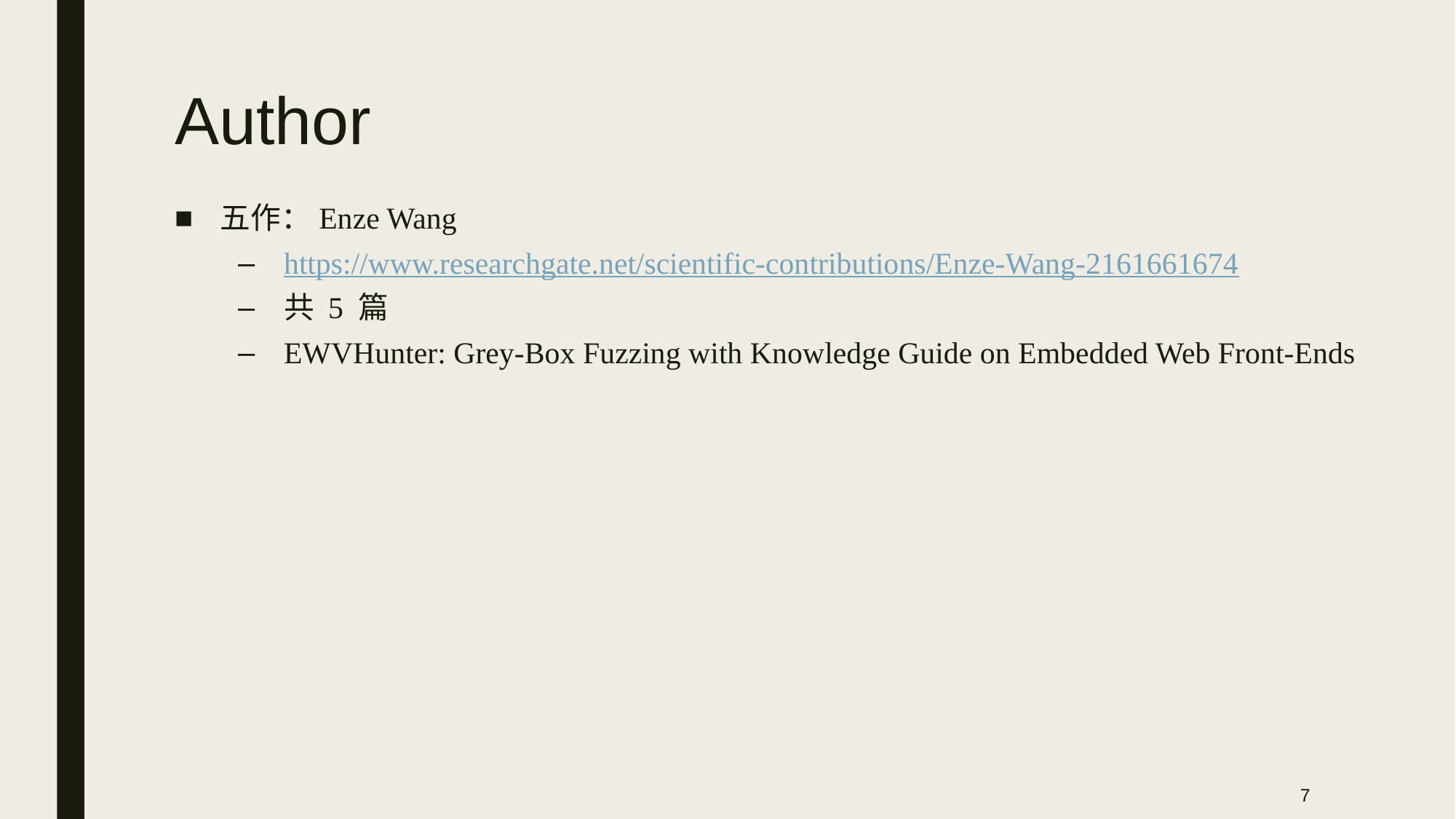

# Author
五作：Enze Wang
https://www.researchgate.net/scientific-contributions/Enze-Wang-2161661674
共 5 篇
EWVHunter: Grey-Box Fuzzing with Knowledge Guide on Embedded Web Front-Ends
7